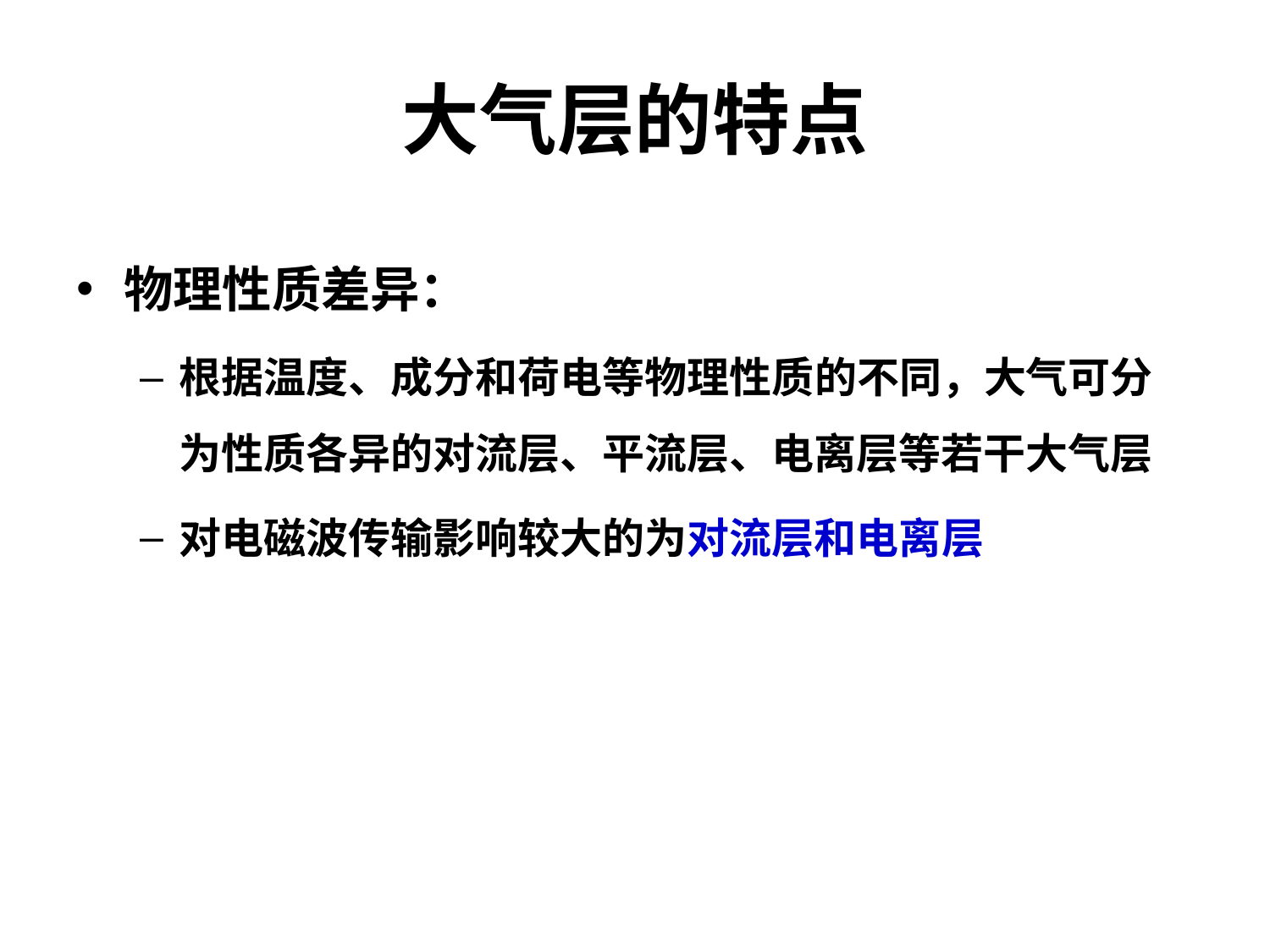

# 大气层的特点
物理性质差异：
根据温度、成分和荷电等物理性质的不同，大气可分为性质各异的对流层、平流层、电离层等若干大气层
对电磁波传输影响较大的为对流层和电离层